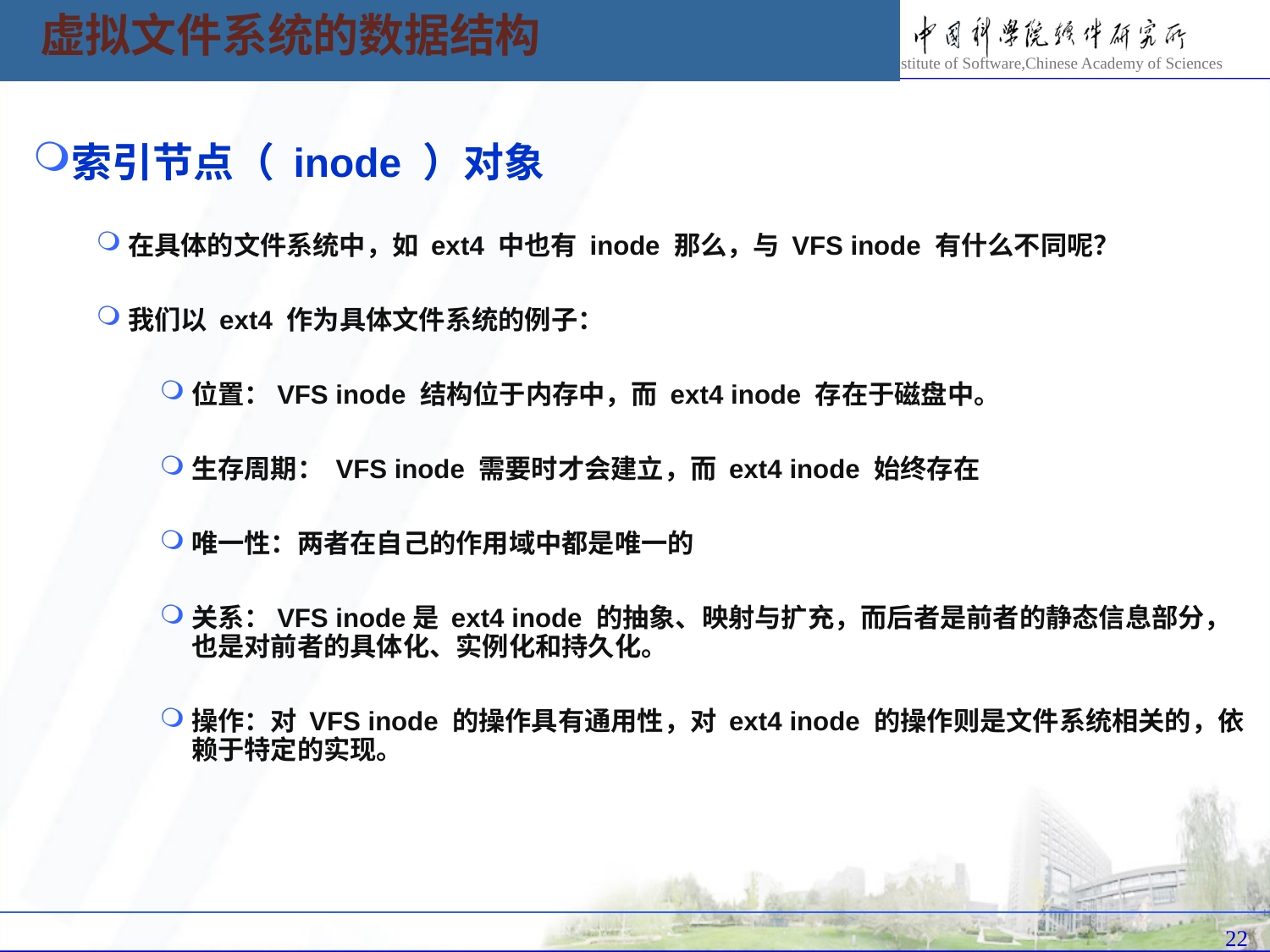

虚拟文件系统的数据结构
索引节点（ inode ）对象

在具体的文件系统中，如 ext4 中也有 inode 那么，与 VFS inode 有什么不同呢？

我们以 ext4 作为具体文件系统的例子：

位置：VFS inode 结构位于内存中，而 ext4 inode 存在于磁盘中。

生存周期： VFS inode 需要时才会建立，而 ext4 inode 始终存在

唯一性：两者在自己的作用域中都是唯一的

关系：VFS inode是 ext4 inode 的抽象、映射与扩充，而后者是前者的静态信息部分，也是对前者的具体化、实例化和持久化。

操作：对 VFS inode 的操作具有通用性，对 ext4 inode 的操作则是文件系统相关的，依赖于特定的实现。

22